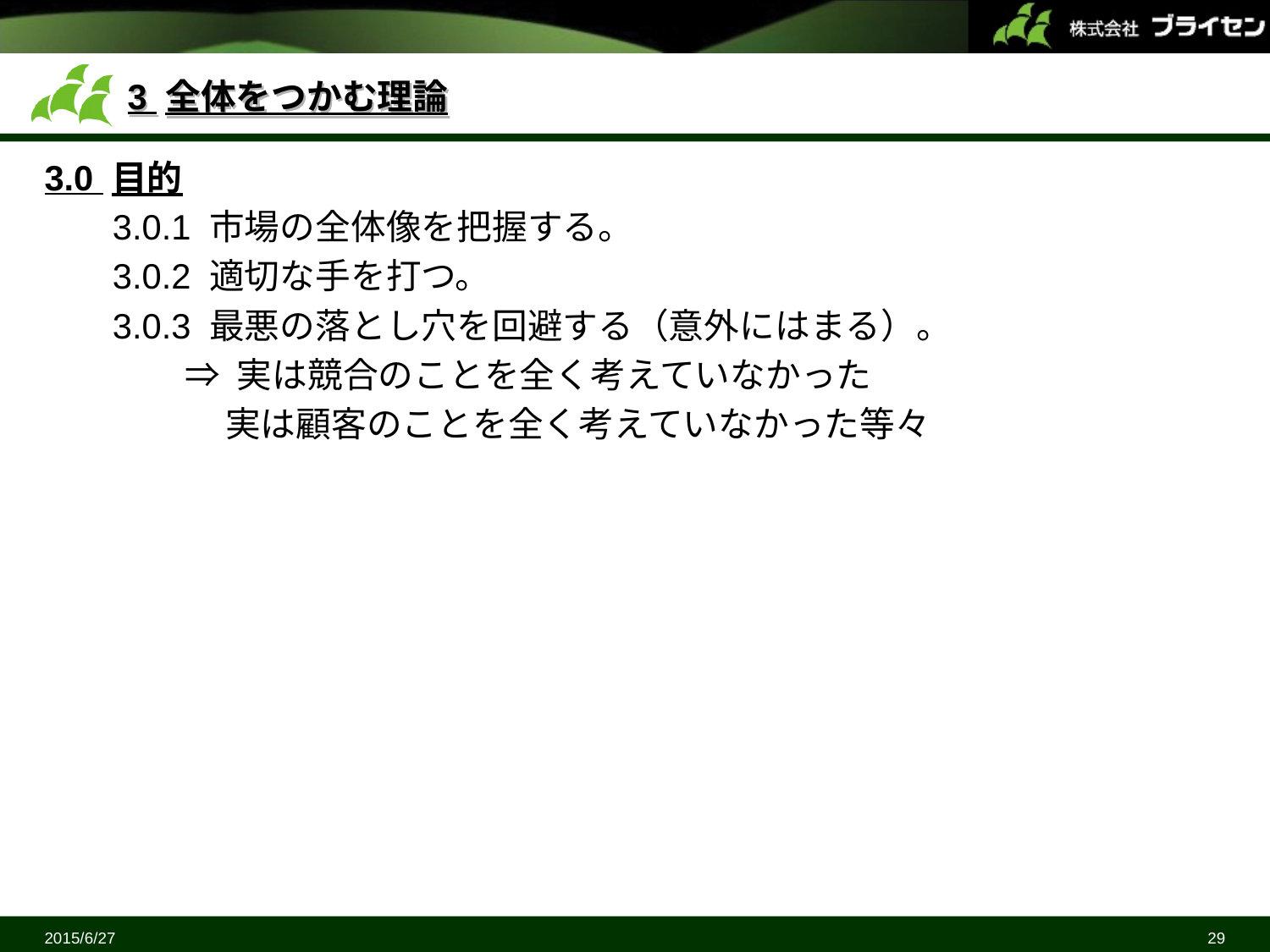

# 3 全体をつかむ理論
3.0 目的
       3.0.1 市場の全体像を把握する。
       3.0.2 適切な手を打つ。
       3.0.3 最悪の落とし穴を回避する（意外にはまる）。
                  ⇒ 実は競合のことを全く考えていなかった
                      実は顧客のことを全く考えていなかった等々
2015/6/27
29